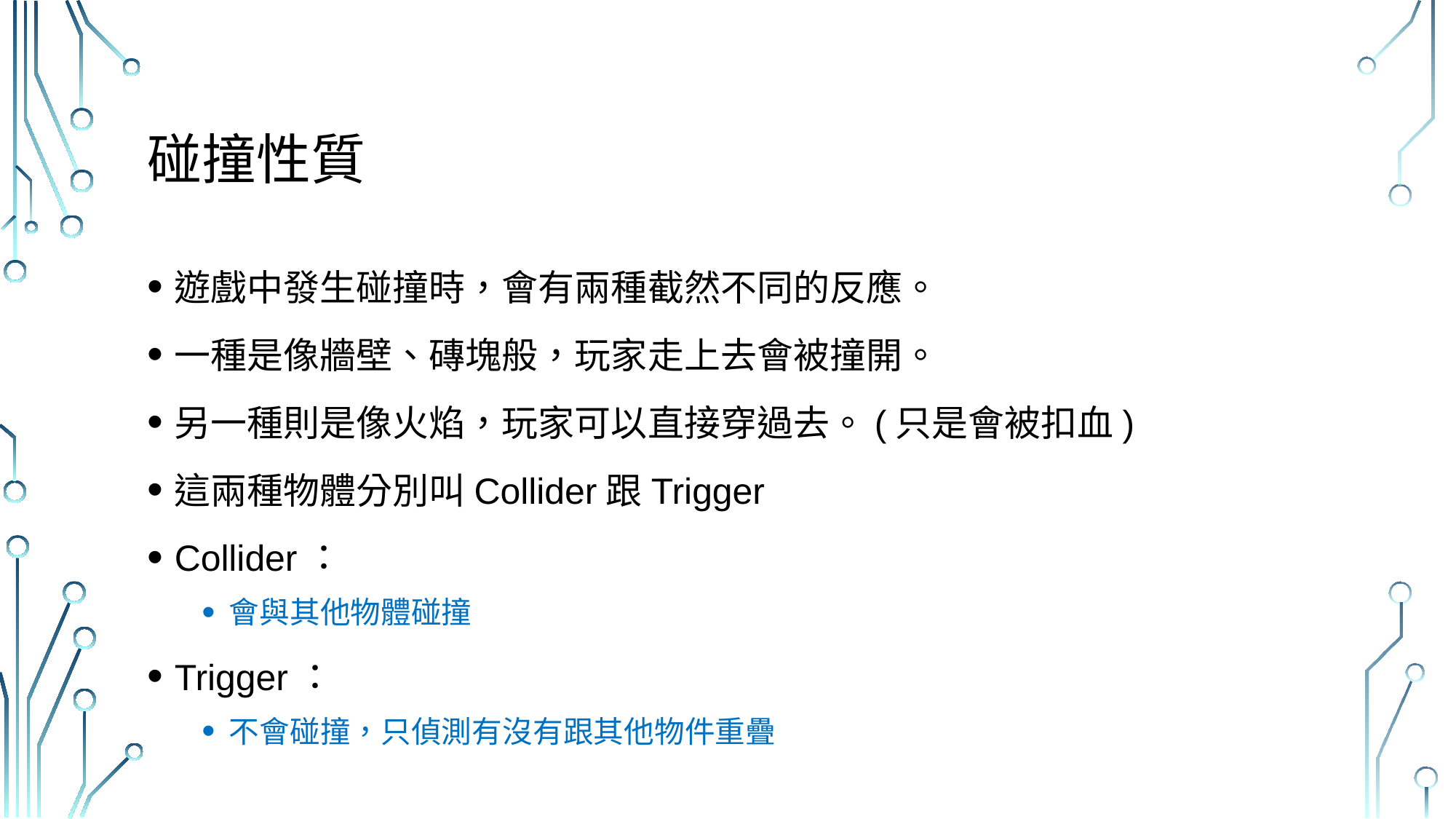

# 碰撞性質
遊戲中發生碰撞時，會有兩種截然不同的反應。
一種是像牆壁、磚塊般，玩家走上去會被撞開。
另一種則是像火焰，玩家可以直接穿過去。(只是會被扣血)
這兩種物體分別叫Collider跟Trigger
Collider：
會與其他物體碰撞
Trigger：
不會碰撞，只偵測有沒有跟其他物件重疊